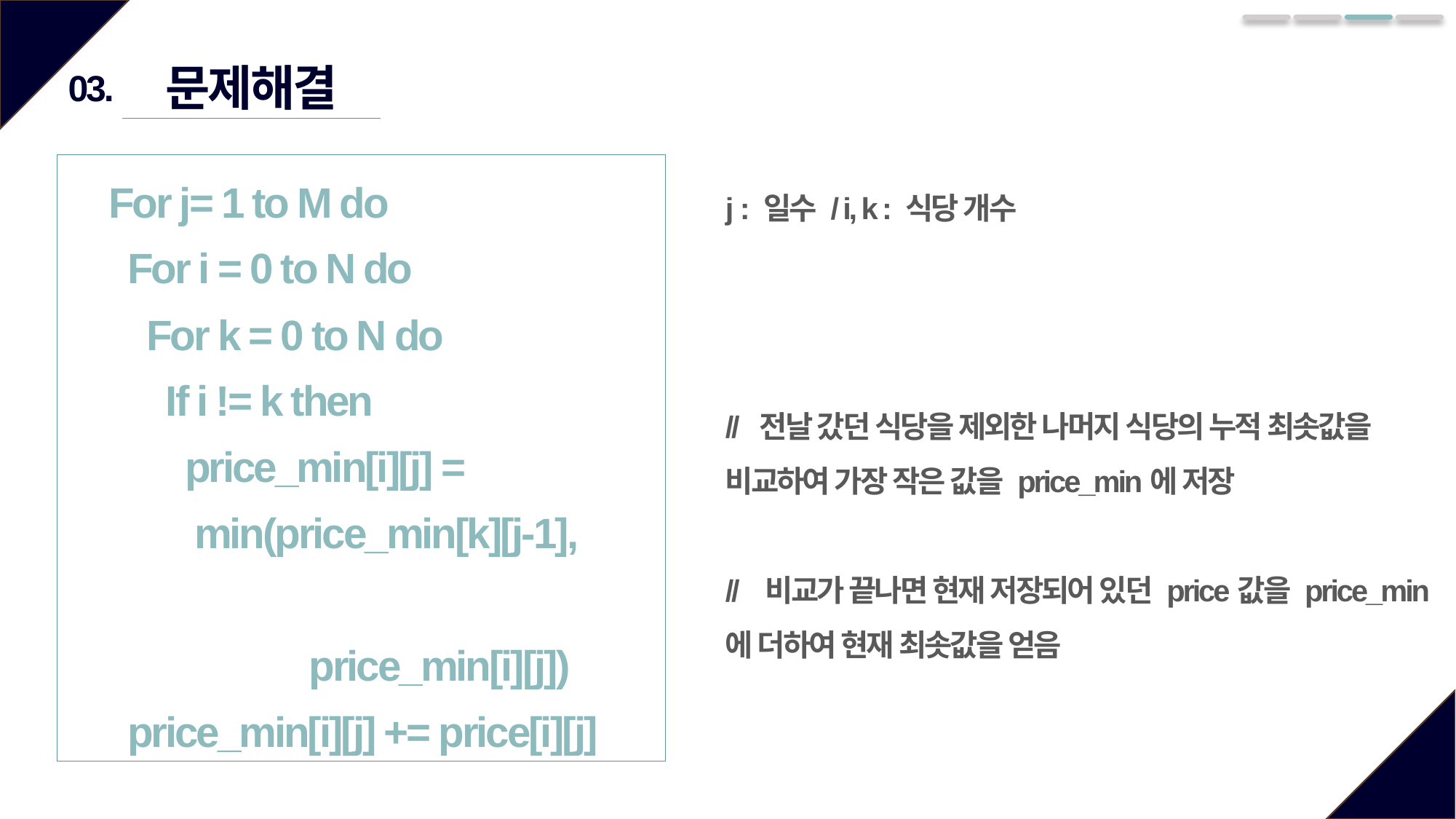

문제해결
03.
    For j= 1 to M do
      For i = 0 to N do
        For k = 0 to N do
          If i != k then
            price_min[i][j] =
             min(price_min[k][j-1],
                         price_min[i][j])
      price_min[i][j] += price[i][j]
j : 일수 / i, k : 식당 개수

//  전날 갔던 식당을 제외한 나머지 식당의 누적 최솟값을 비교하여 가장 작은 값을 price_min에 저장

//   비교가 끝나면 현재 저장되어 있던 price값을 price_min에 더하여 현재 최솟값을 얻음